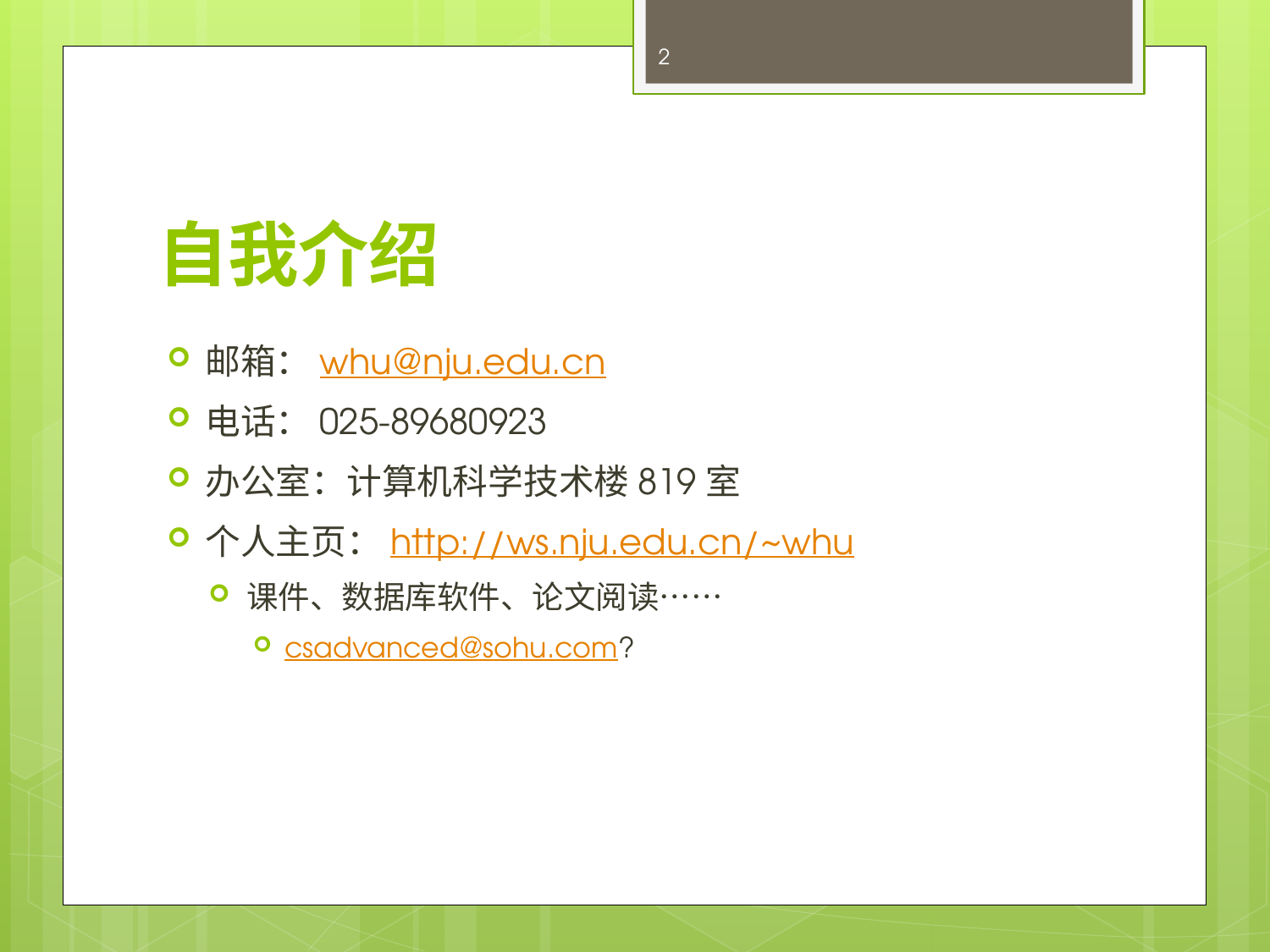

2
# 自我介绍
邮箱：whu@nju.edu.cn
电话：025-89680923
办公室：计算机科学技术楼819室
个人主页：http://ws.nju.edu.cn/~whu
课件、数据库软件、论文阅读……
csadvanced@sohu.com?